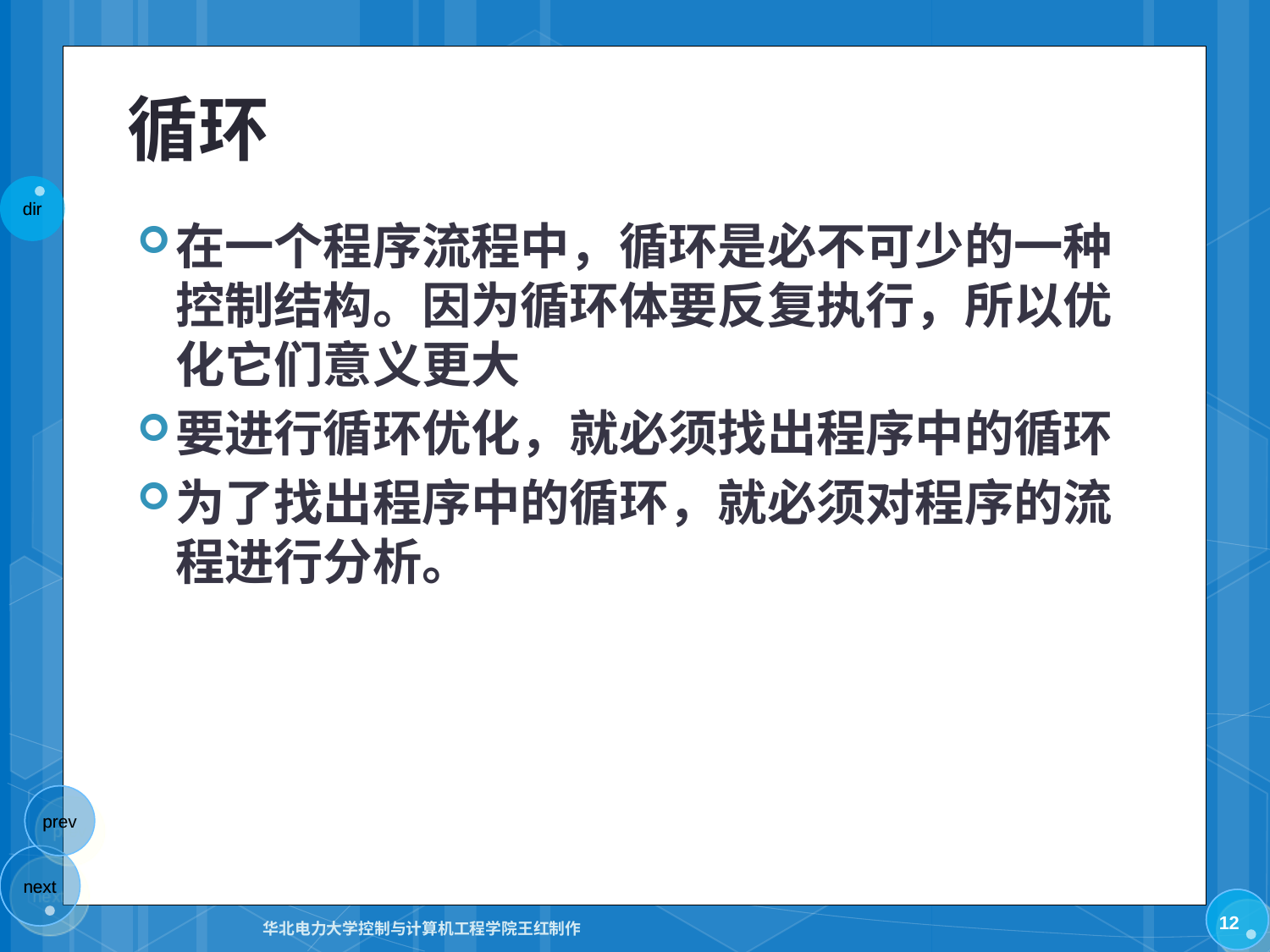

# 循环
在一个程序流程中，循环是必不可少的一种控制结构。因为循环体要反复执行，所以优化它们意义更大
要进行循环优化，就必须找出程序中的循环
为了找出程序中的循环，就必须对程序的流程进行分析。
12
华北电力大学控制与计算机工程学院王红制作